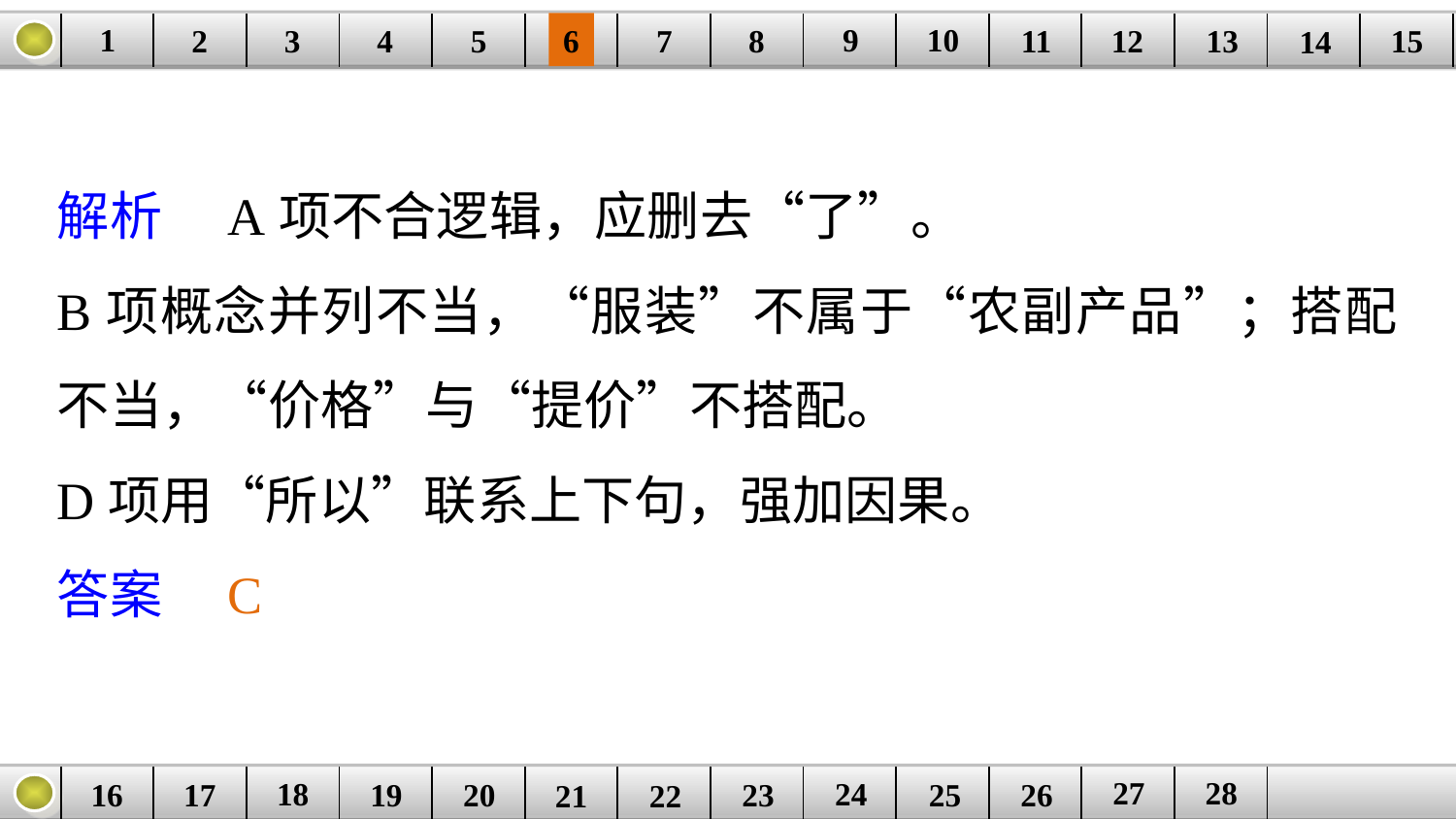

9
10
1
3
4
5
6
8
11
2
12
15
|  |  |  |  |  |  |  |  |  |  |  |  |  |  |  |
| --- | --- | --- | --- | --- | --- | --- | --- | --- | --- | --- | --- | --- | --- | --- |
7
13
14

解析　A项不合逻辑，应删去“了”。
B项概念并列不当，“服装”不属于“农副产品”；搭配不当，“价格”与“提价”不搭配。
D项用“所以”联系上下句，强加因果。
答案　C

27
28
18
24
16
25
26
|  |  |  |  |  |  |  |  |  |  |  |  |  |
| --- | --- | --- | --- | --- | --- | --- | --- | --- | --- | --- | --- | --- |
23
17
19
20
21
22